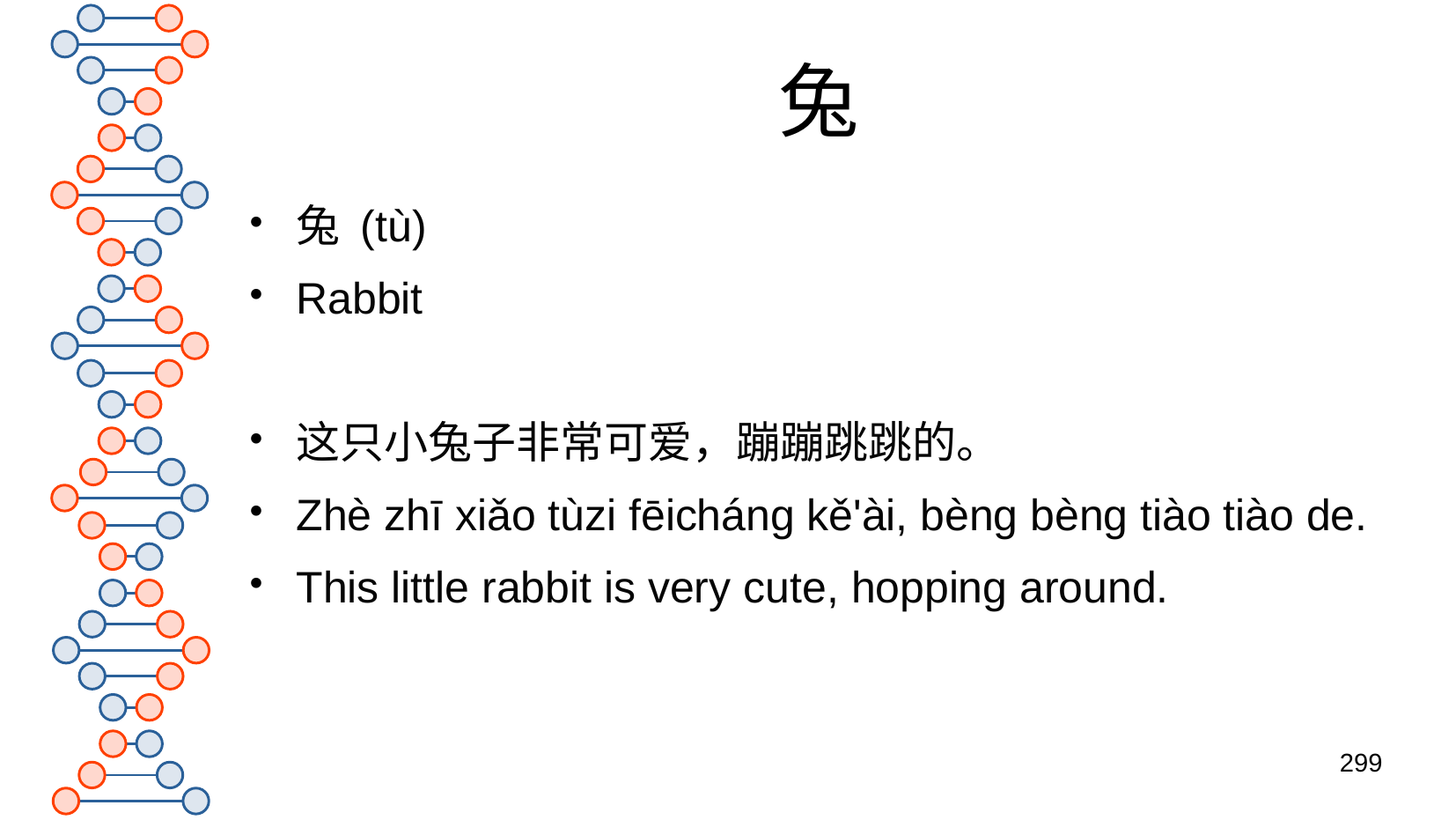

# 兔
兔 (tù)
Rabbit

这只小兔子非常可爱，蹦蹦跳跳的。
Zhè zhī xiǎo tùzi fēicháng kě'ài, bèng bèng tiào tiào de.
This little rabbit is very cute, hopping around.

299